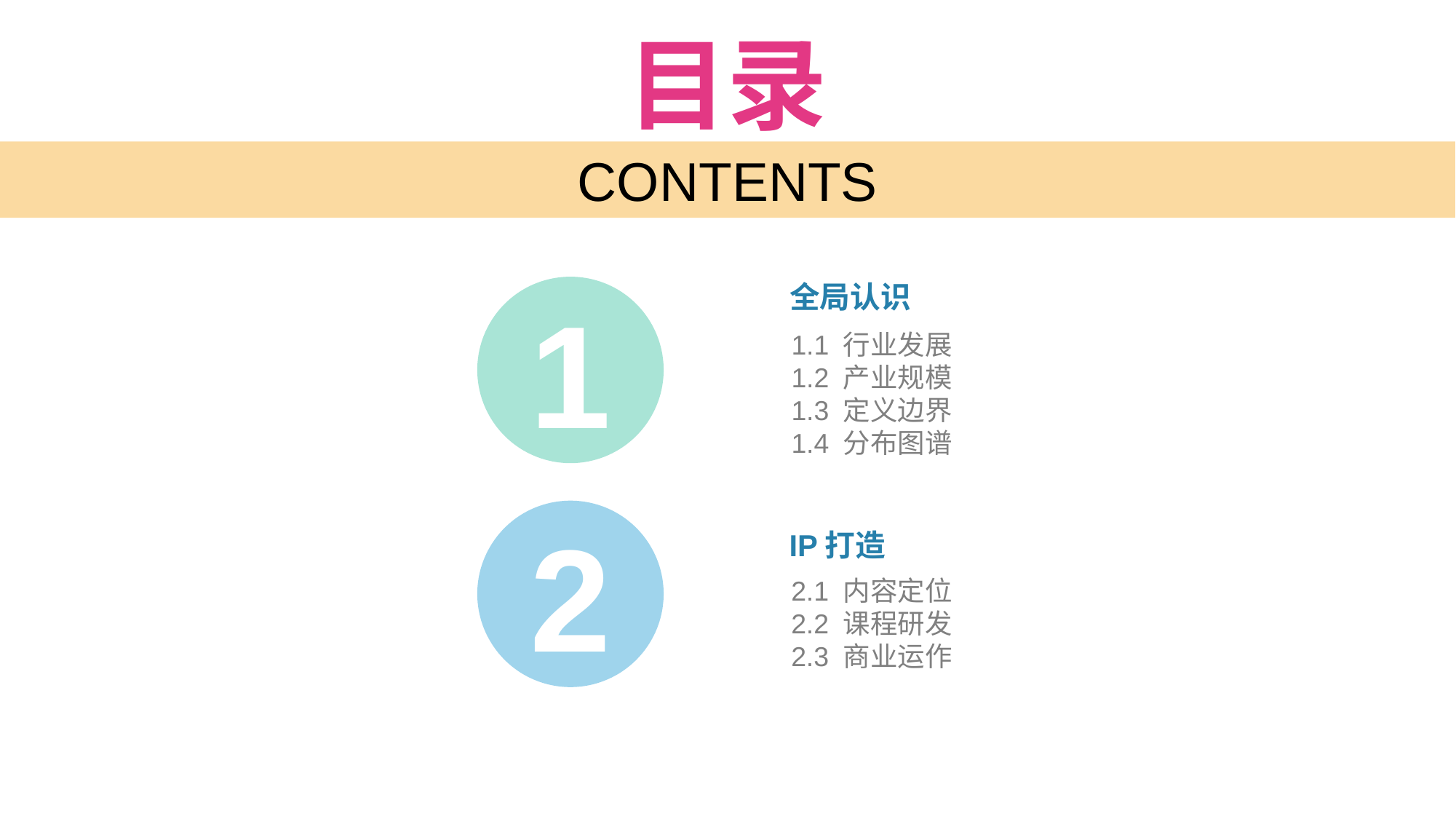

目录
CONTENTS
全局认识
1.1 行业发展
1.2 产业规模
1.3 定义边界
1.4 分布图谱
1
2
IP打造
2.1 内容定位
2.2 课程研发
2.3 商业运作